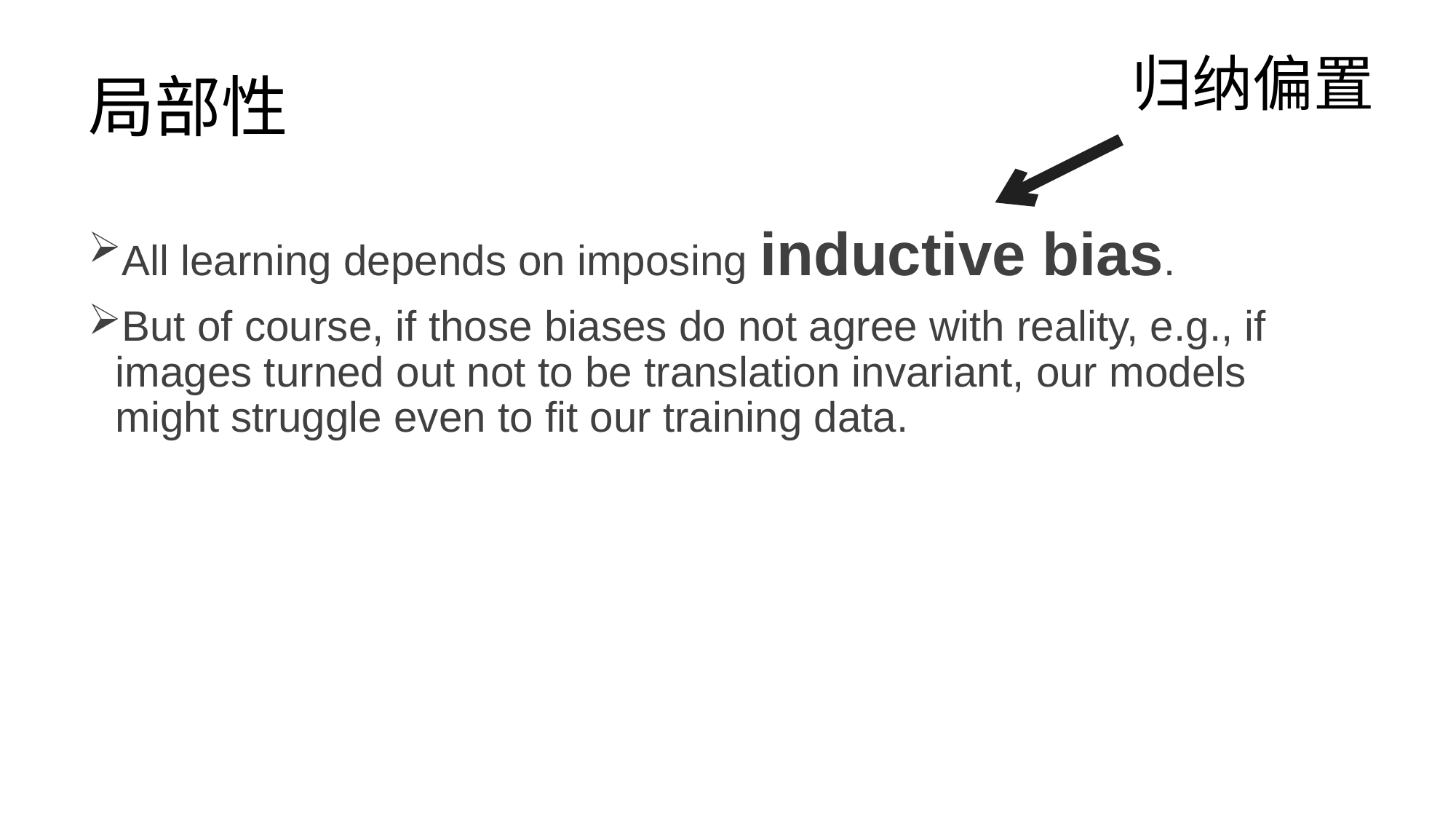

# 局部性
归纳偏置
All learning depends on imposing inductive bias.
But of course, if those biases do not agree with reality, e.g., if images turned out not to be translation invariant, our models might struggle even to fit our training data.